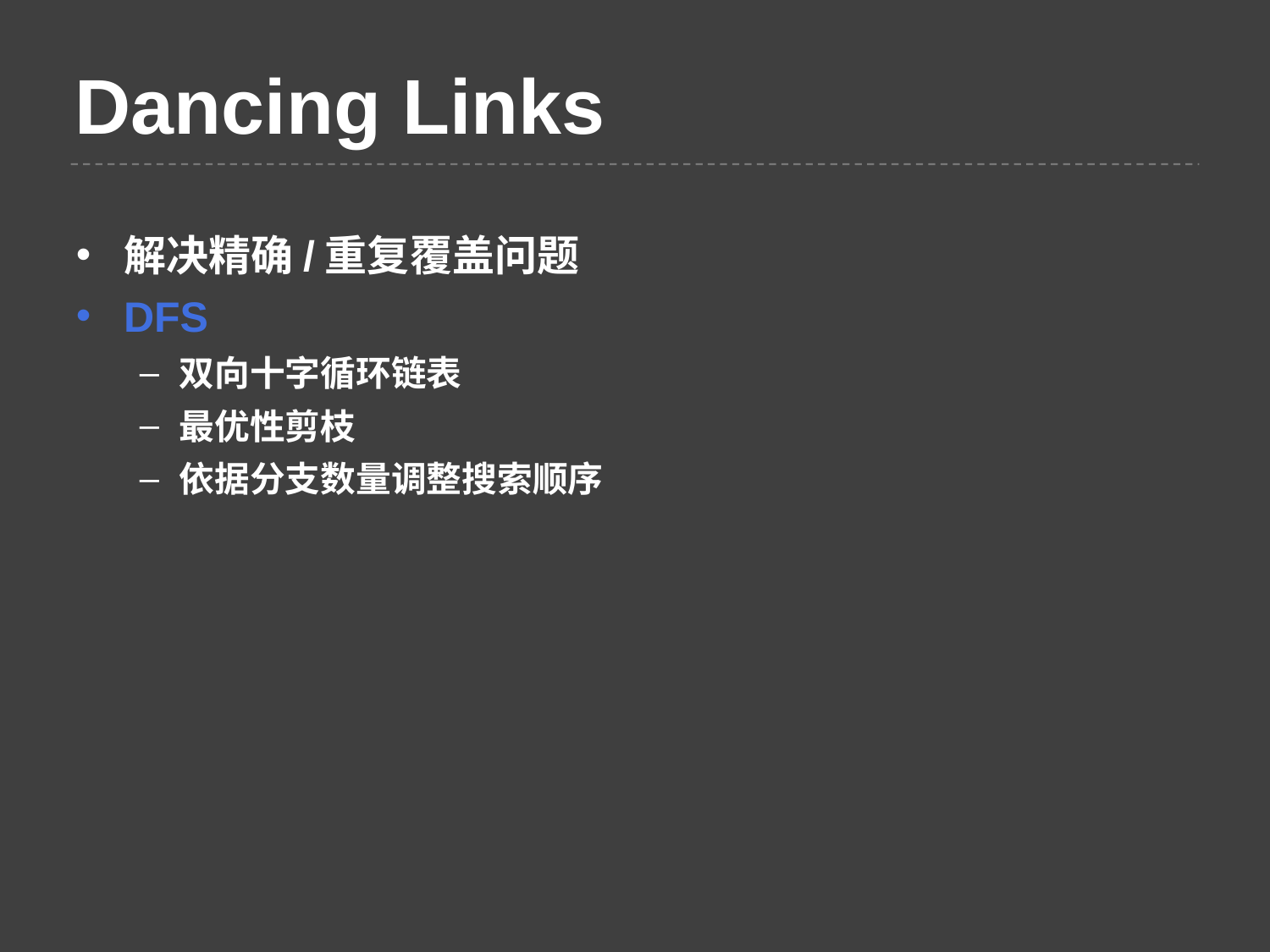

Dancing Links

解决精确/重复覆盖问题
DFS
双向十字循环链表
最优性剪枝
依据分支数量调整搜索顺序